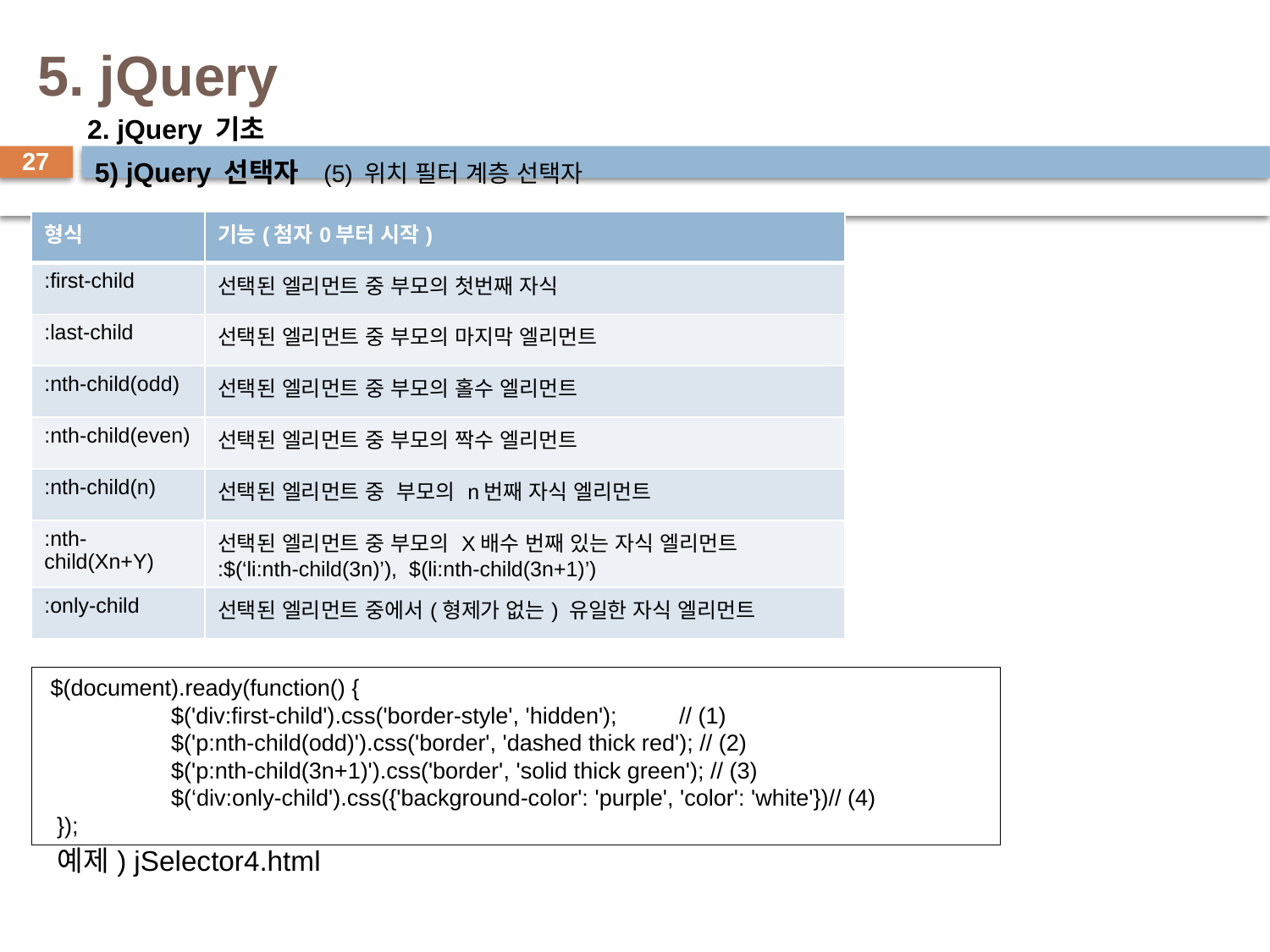

# 5. jQuery
2. jQuery 기초
 5) jQuery 선택자   (5) 위치 필터 계층 선택자

27
| 형식 | 기능(첨자0부터 시작) |
| --- | --- |
| :first-child | 선택된 엘리먼트 중 부모의 첫번째 자식 |
| :last-child | 선택된 엘리먼트 중 부모의 마지막 엘리먼트 |
| :nth-child(odd) | 선택된 엘리먼트 중 부모의 홀수 엘리먼트 |
| :nth-child(even) | 선택된 엘리먼트 중 부모의 짝수 엘리먼트 |
| :nth-child(n) | 선택된 엘리먼트 중 부모의 n번째 자식 엘리먼트 |
| :nth-child(Xn+Y) | 선택된 엘리먼트 중 부모의 X배수 번째 있는 자식 엘리먼트 :$(‘li:nth-child(3n)’), $(li:nth-child(3n+1)’) |
| :only-child | 선택된 엘리먼트 중에서(형제가 없는) 유일한 자식 엘리먼트 |
 $(document).ready(function() {
	$('div:first-child').css('border-style', 'hidden');	// (1)
	$('p:nth-child(odd)').css('border', 'dashed thick red'); // (2)
	$('p:nth-child(3n+1)').css('border', 'solid thick green'); // (3)
	$(‘div:only-child').css({'background-color': 'purple', 'color': 'white'})// (4)
  });
예제) jSelector4.html